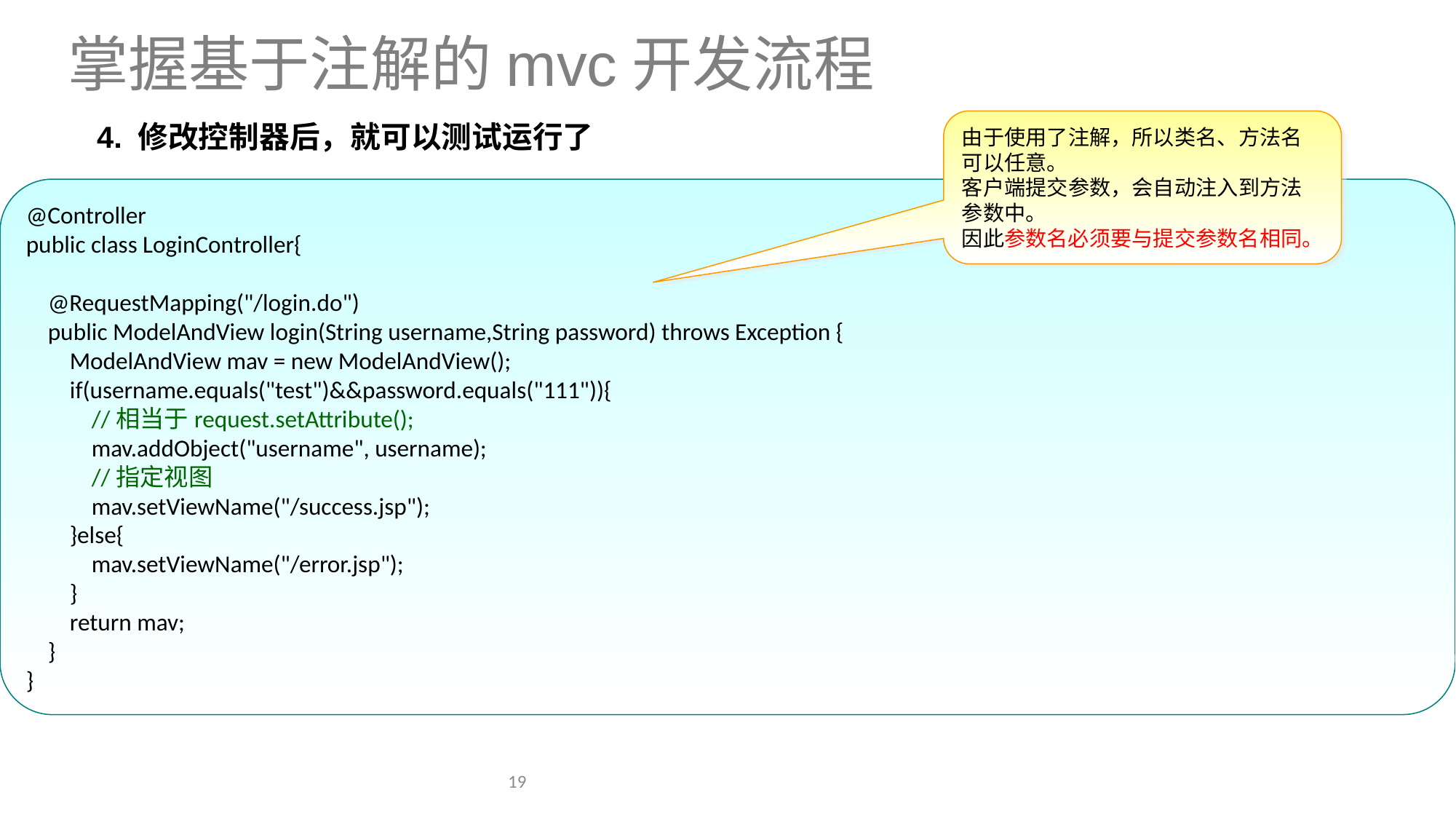

掌握基于注解的mvc开发流程
由于使用了注解，所以类名、方法名可以任意。
客户端提交参数，会自动注入到方法参数中。
因此参数名必须要与提交参数名相同。
4. 修改控制器后，就可以测试运行了

@Controller
public class LoginController{

    @RequestMapping("/login.do")
    public ModelAndView login(String username,String password) throws Exception {
        ModelAndView mav = new ModelAndView();
        if(username.equals("test")&&password.equals("111")){
            //相当于request.setAttribute();
            mav.addObject("username", username);
            //指定视图
            mav.setViewName("/success.jsp");
        }else{
            mav.setViewName("/error.jsp");
        }
        return mav;
    }
}
19